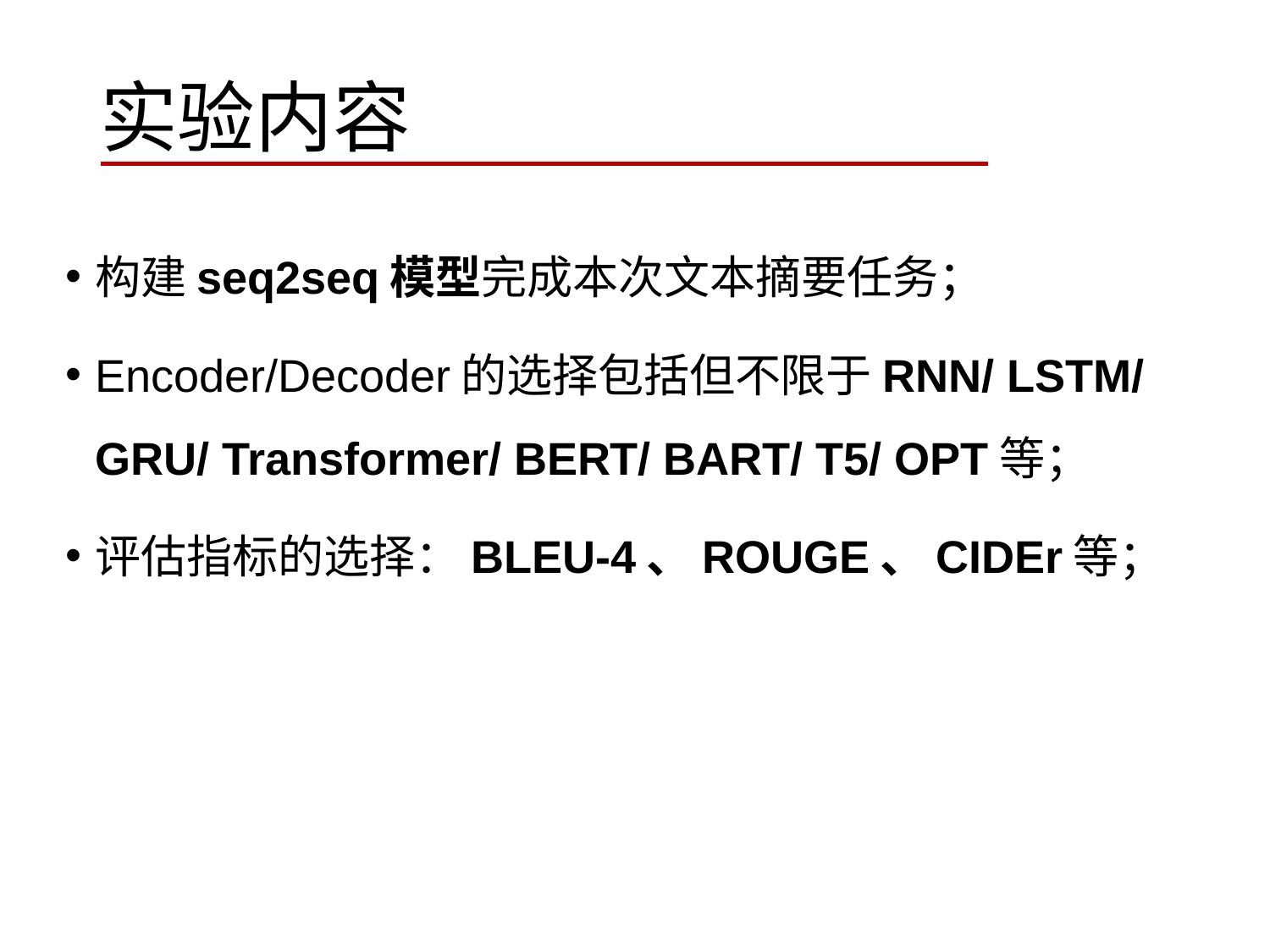

# 实验内容
构建seq2seq模型完成本次文本摘要任务；
Encoder/Decoder的选择包括但不限于RNN/ LSTM/ GRU/ Transformer/ BERT/ BART/ T5/ OPT等；
评估指标的选择：BLEU-4、ROUGE、CIDEr等；